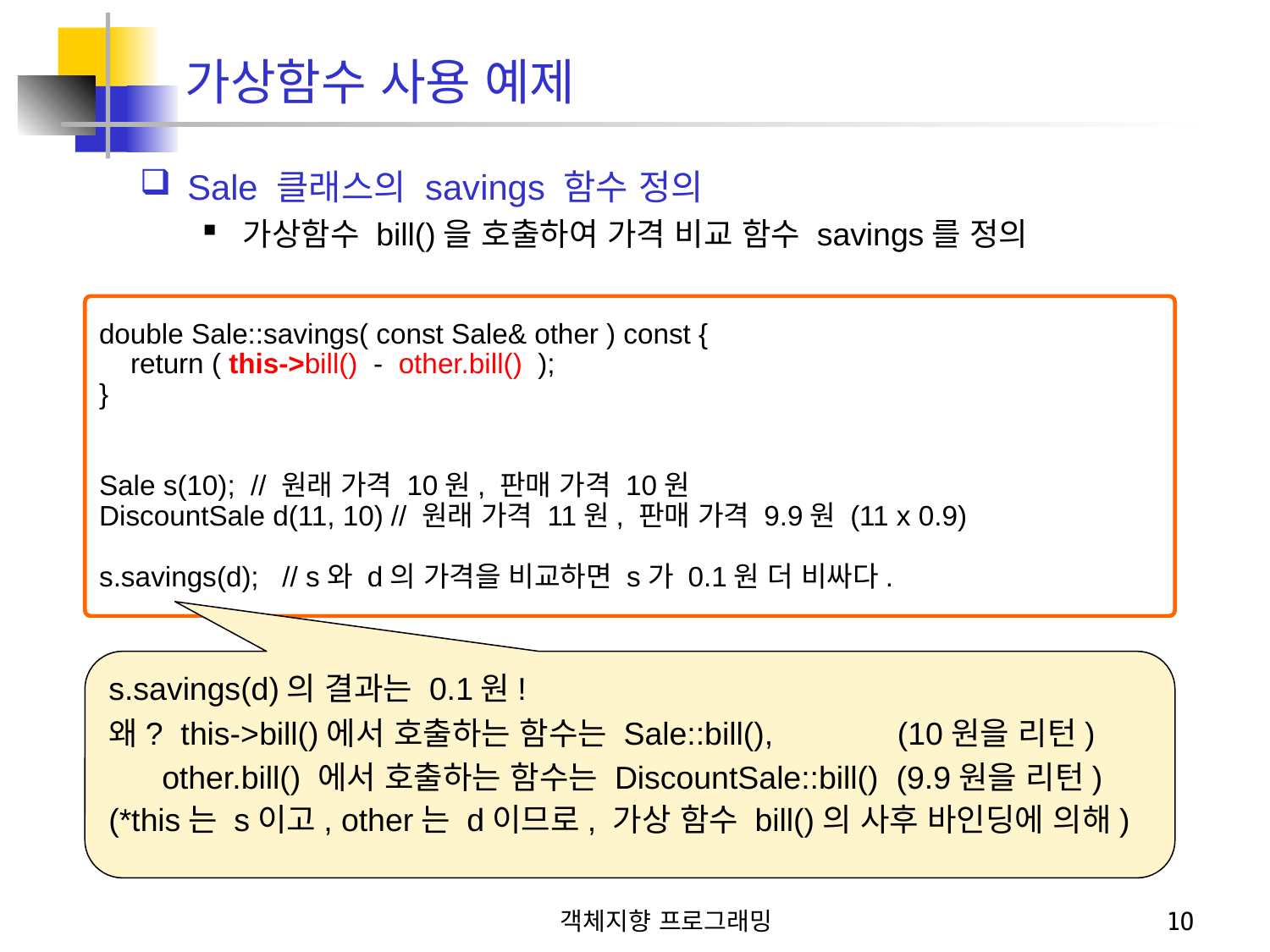

가상함수 사용 예제
Sale 클래스의 savings 함수 정의
가상함수 bill()을 호출하여 가격 비교 함수 savings를 정의
double Sale::savings( const Sale& other ) const {
    return ( this->bill()  -  other.bill()  );
}

Sale s(10);  // 원래 가격 10원, 판매 가격 10원
DiscountSale d(11, 10) // 원래 가격 11원, 판매 가격 9.9원 (11 x 0.9)

s.savings(d);   // s와 d의 가격을 비교하면 s가 0.1원 더 비싸다.
s.savings(d)의 결과는 0.1원!
왜?  this->bill()에서 호출하는 함수는 Sale::bill(),              (10원을 리턴)
      other.bill() 에서 호출하는 함수는 DiscountSale::bill()  (9.9원을 리턴)
(*this는 s이고, other는 d이므로, 가상 함수 bill()의 사후 바인딩에 의해)
객체지향 프로그래밍
10